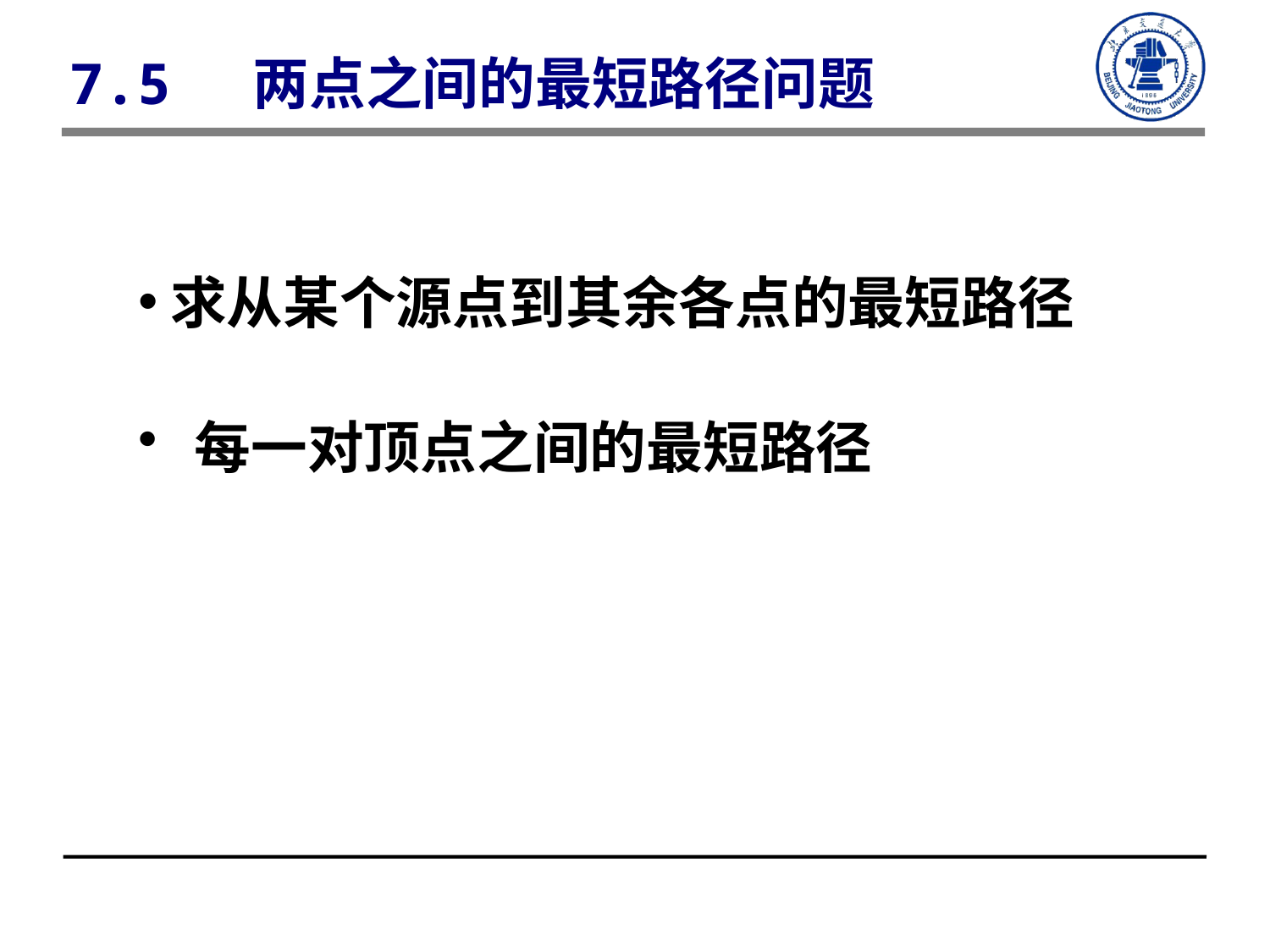

# 7.5  两点之间的最短路径问题
求从某个源点到其余各点的最短路径
 每一对顶点之间的最短路径